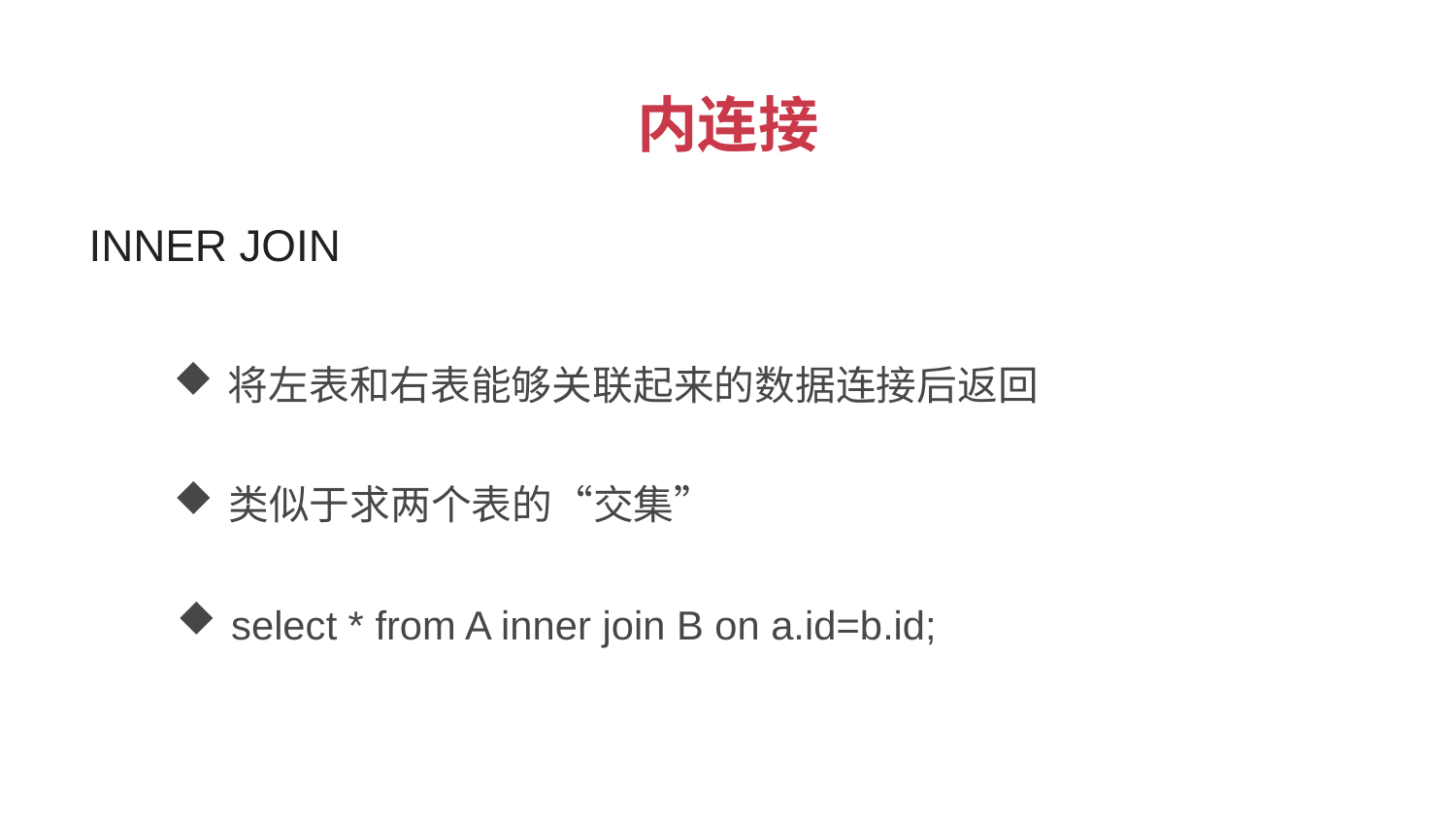

内连接
INNER JOIN
将左表和右表能够关联起来的数据连接后返回
类似于求两个表的“交集”
select * from A inner join B on a.id=b.id;